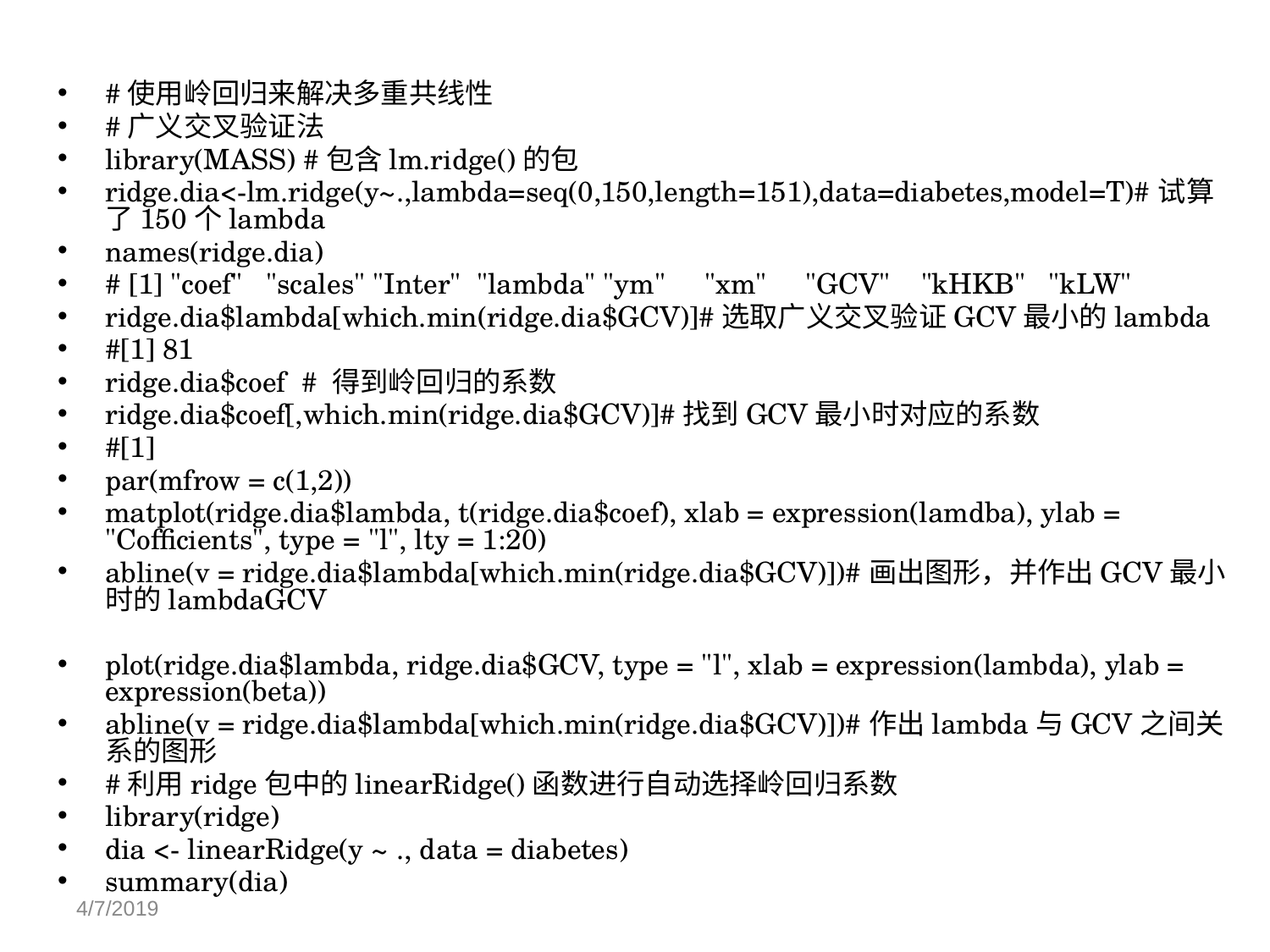

#使用岭回归来解决多重共线性
#广义交叉验证法
library(MASS) #包含lm.ridge()的包
ridge.dia<-lm.ridge(y~.,lambda=seq(0,150,length=151),data=diabetes,model=T)#试算了150个lambda
names(ridge.dia)
# [1] "coef"   "scales" "Inter"  "lambda" "ym"     "xm"     "GCV"    "kHKB"   "kLW"
ridge.dia$lambda[which.min(ridge.dia$GCV)]#选取广义交叉验证GCV最小的lambda
#[1] 81
ridge.dia$coef  # 得到岭回归的系数
ridge.dia$coef[,which.min(ridge.dia$GCV)]#找到GCV最小时对应的系数
#[1]
par(mfrow = c(1,2))
matplot(ridge.dia$lambda, t(ridge.dia$coef), xlab = expression(lamdba), ylab = "Cofficients", type = "l", lty = 1:20)
abline(v = ridge.dia$lambda[which.min(ridge.dia$GCV)])#画出图形，并作出GCV最小时的lambdaGCV

plot(ridge.dia$lambda, ridge.dia$GCV, type = "l", xlab = expression(lambda), ylab = expression(beta))
abline(v = ridge.dia$lambda[which.min(ridge.dia$GCV)])#作出lambda与GCV之间关系的图形
#利用ridge包中的linearRidge()函数进行自动选择岭回归系数
library(ridge)
dia <- linearRidge(y ~ ., data = diabetes)
summary(dia)
4/7/2019